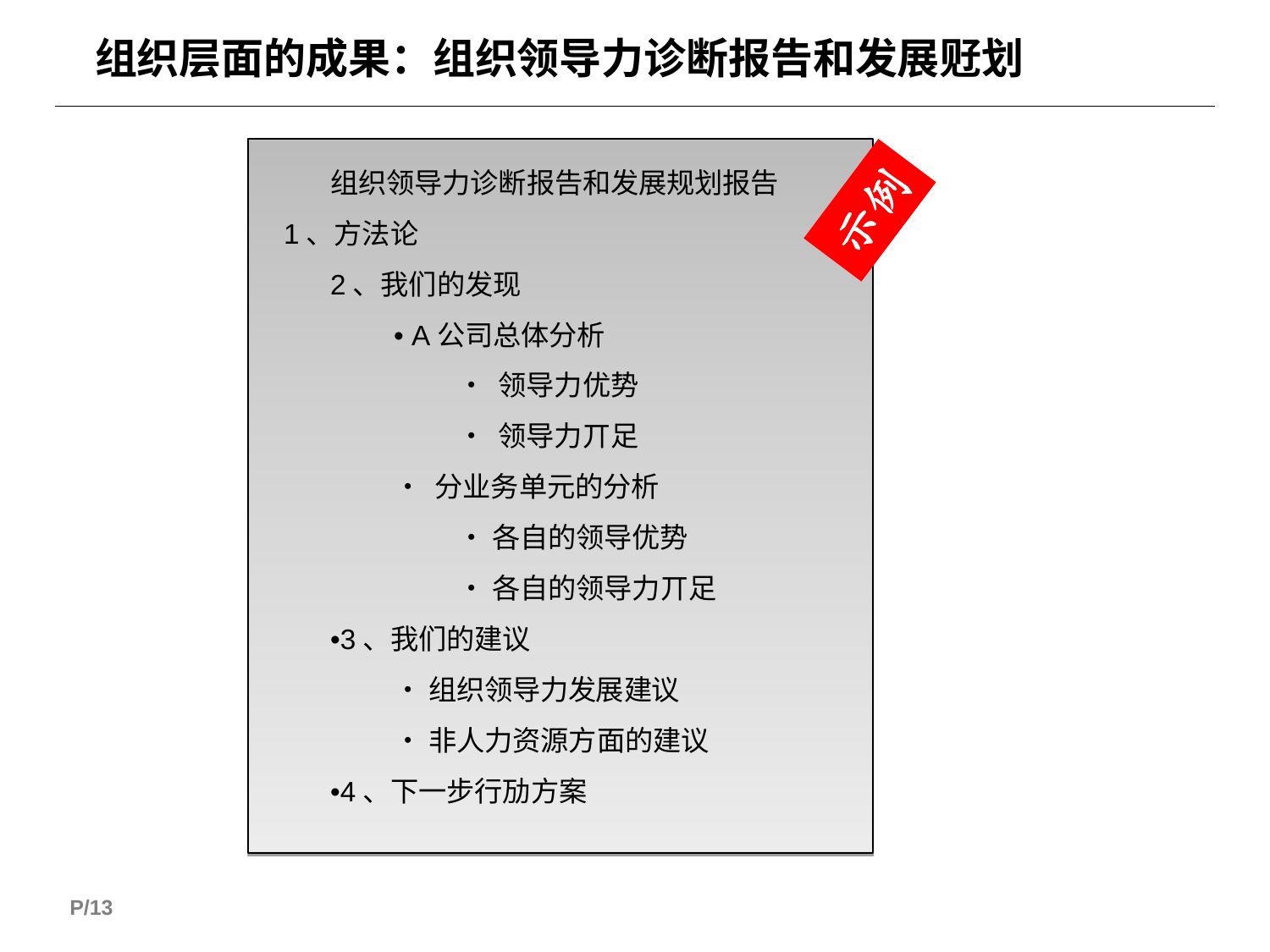

# 组织层面的成果：组织领导力诊断报告和发展觃划

组织领导力诊断报告和发展规划报告  1、方法论
2、我们的发现
• A公司总体分析
• 领导力优势
• 领导力丌足
• 分业务单元的分析
•各自的领导优势
•各自的领导力丌足
•3、我们的建议
•组织领导力发展建议
•非人力资源方面的建议
•4、下一步行劢方案

P/13